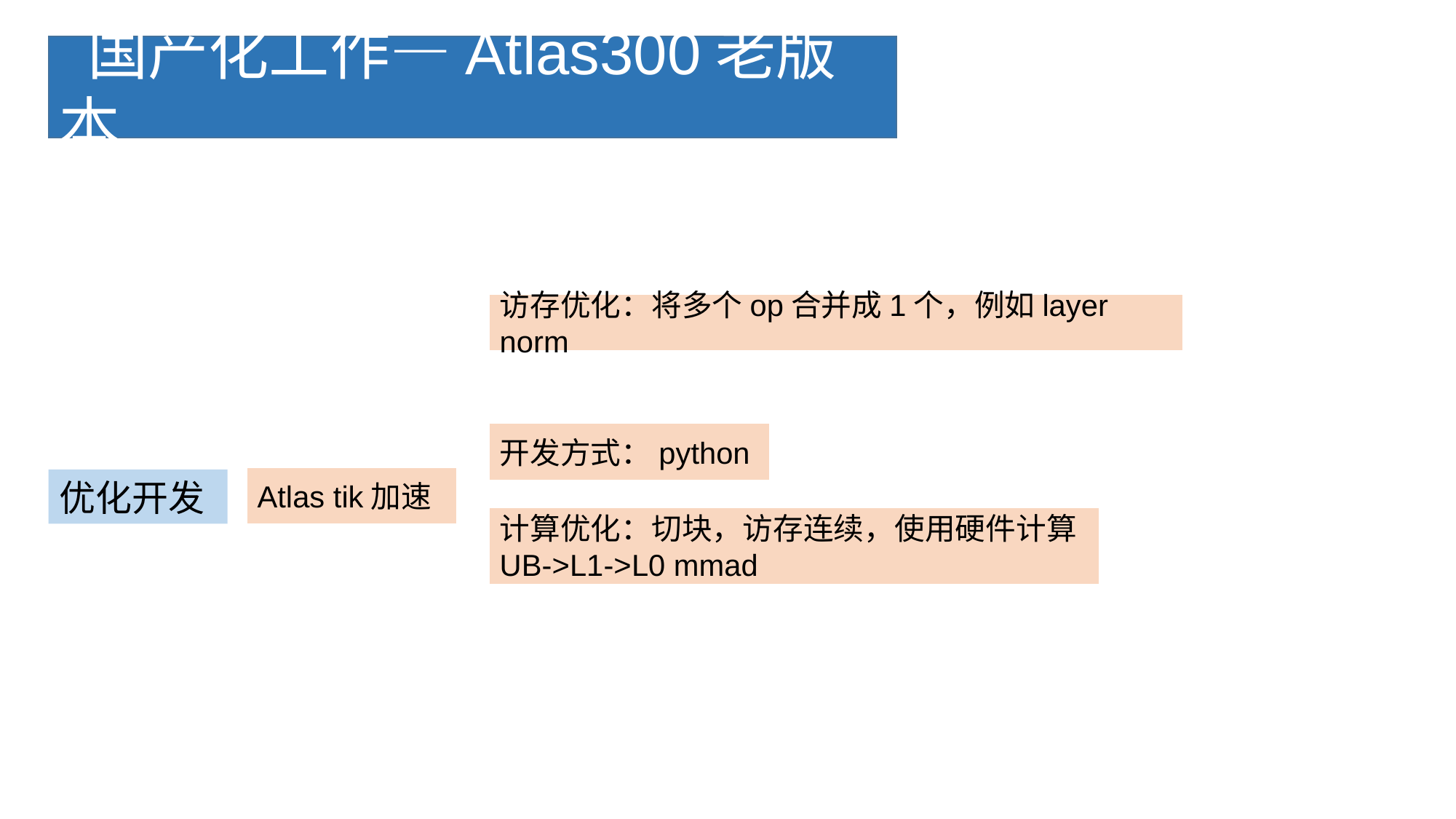

国产化工作—Atlas300老版本
访存优化：将多个op合并成1个，例如layer norm
开发方式：python
Atlas tik加速
优化开发
计算优化：切块，访存连续，使用硬件计算 UB->L1->L0 mmad